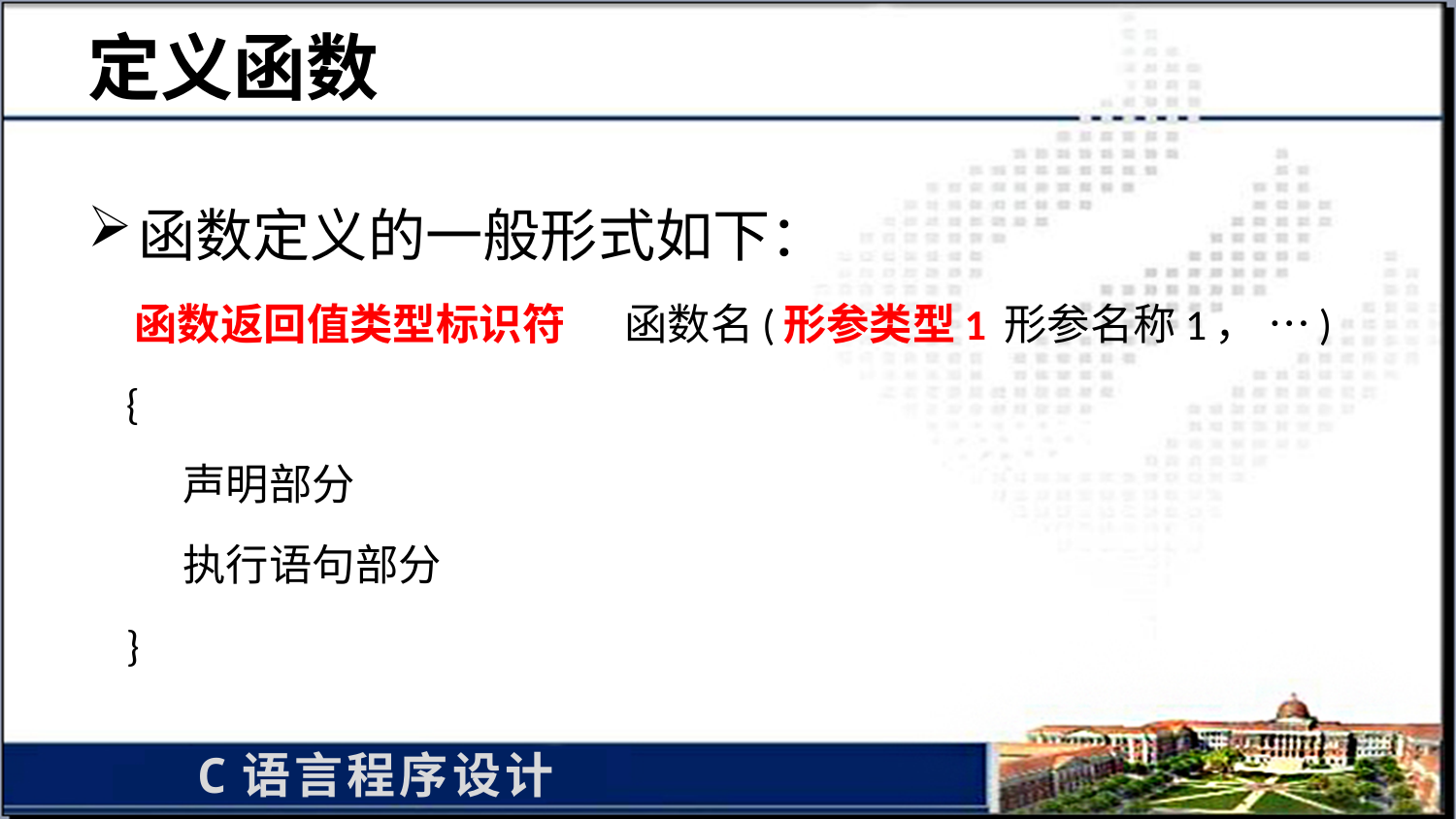

# 定义函数
函数定义的一般形式如下：
    函数返回值类型标识符      函数名(形参类型1 形参名称1， …)
    {
         声明部分
         执行语句部分
    }